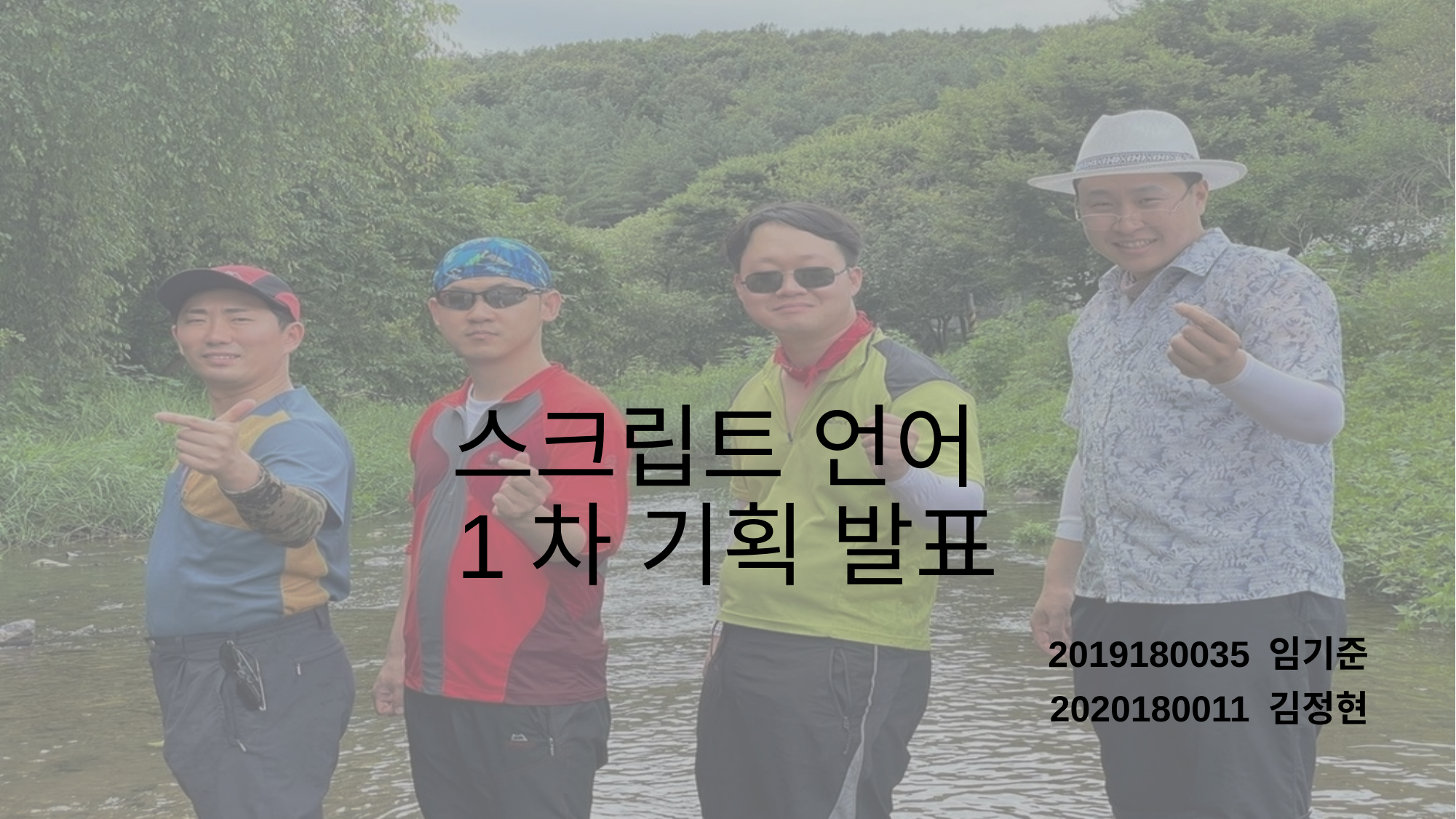

# 스크립트 언어 1차 기획 발표
2019180035 임기준
2020180011 김정현